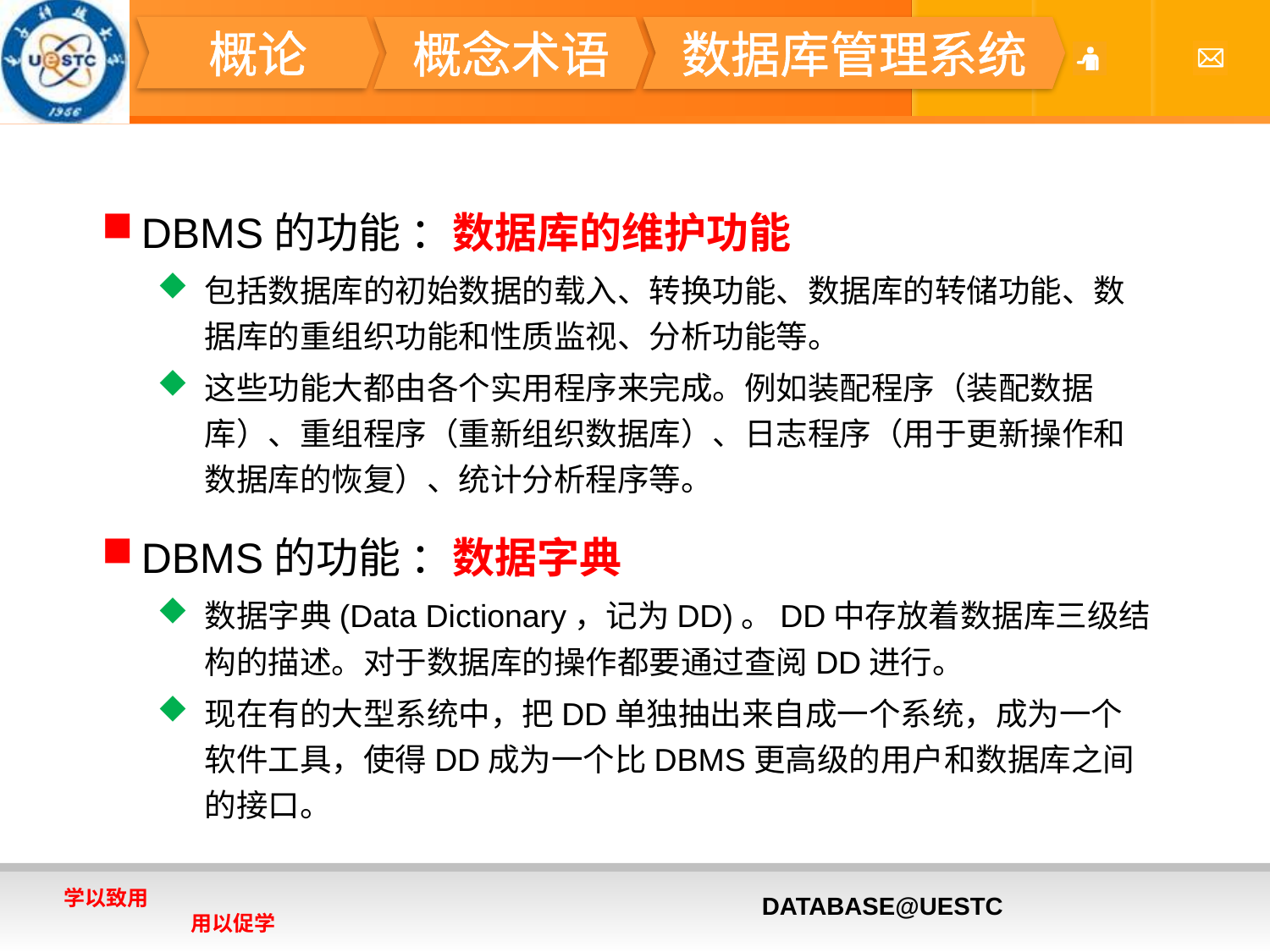

#
概论
概念术语
数据库管理系统
DBMS的功能 ：数据库的维护功能
包括数据库的初始数据的载入、转换功能、数据库的转储功能、数据库的重组织功能和性质监视、分析功能等。
这些功能大都由各个实用程序来完成。例如装配程序（装配数据库）、重组程序（重新组织数据库）、日志程序（用于更新操作和数据库的恢复）、统计分析程序等。
DBMS的功能 ：数据字典
数据字典(Data Dictionary，记为DD)。DD中存放着数据库三级结构的描述。对于数据库的操作都要通过查阅DD进行。
现在有的大型系统中，把DD单独抽出来自成一个系统，成为一个软件工具，使得DD成为一个比DBMS更高级的用户和数据库之间的接口。